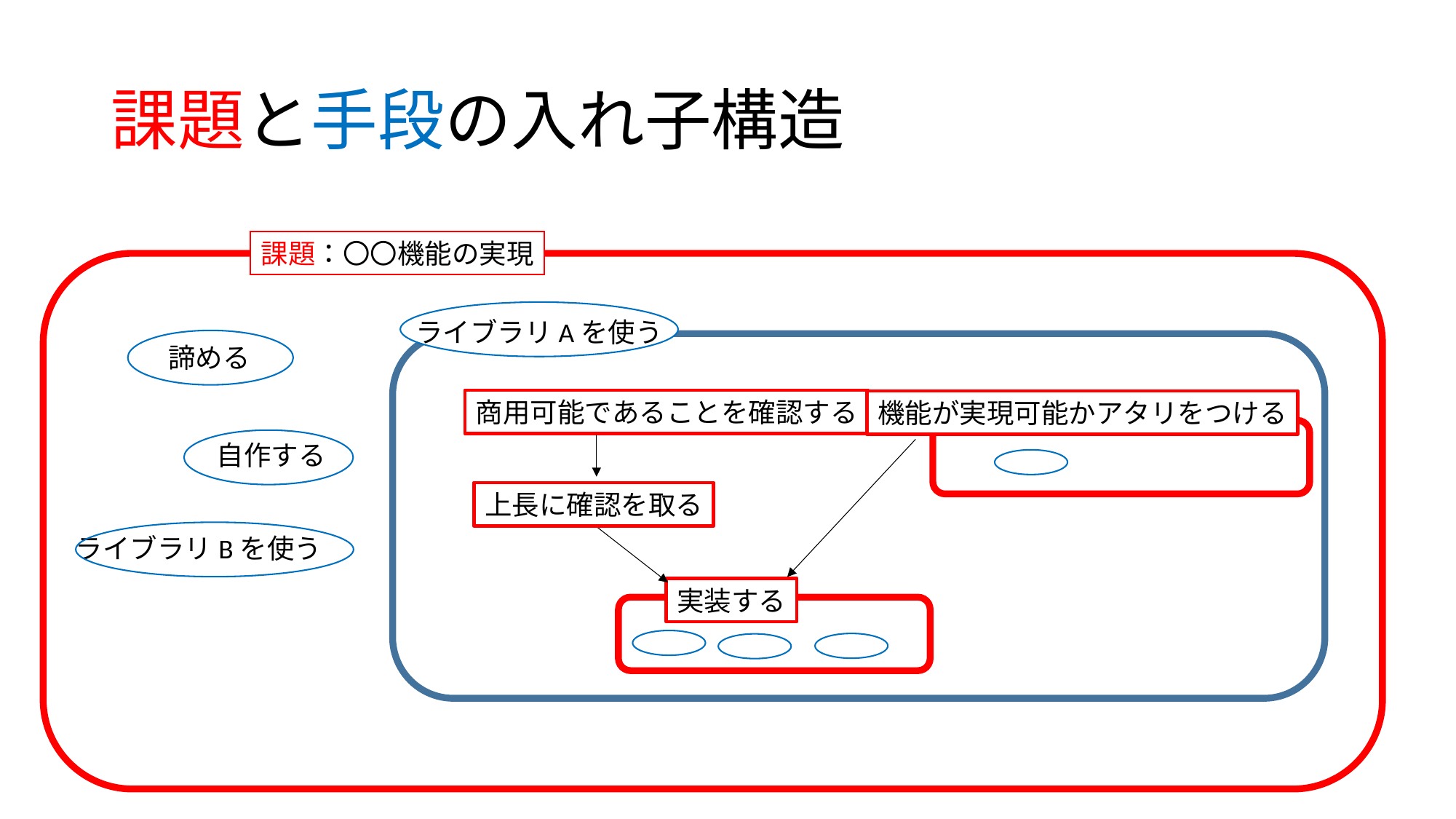

# 課題と手段の入れ子構造
課題：〇〇機能の実現

ライブラリAを使う

諦める
商用可能であることを確認する
機能が実現可能かアタリをつける

自作する

上長に確認を取る

ライブラリBを使う
実装する